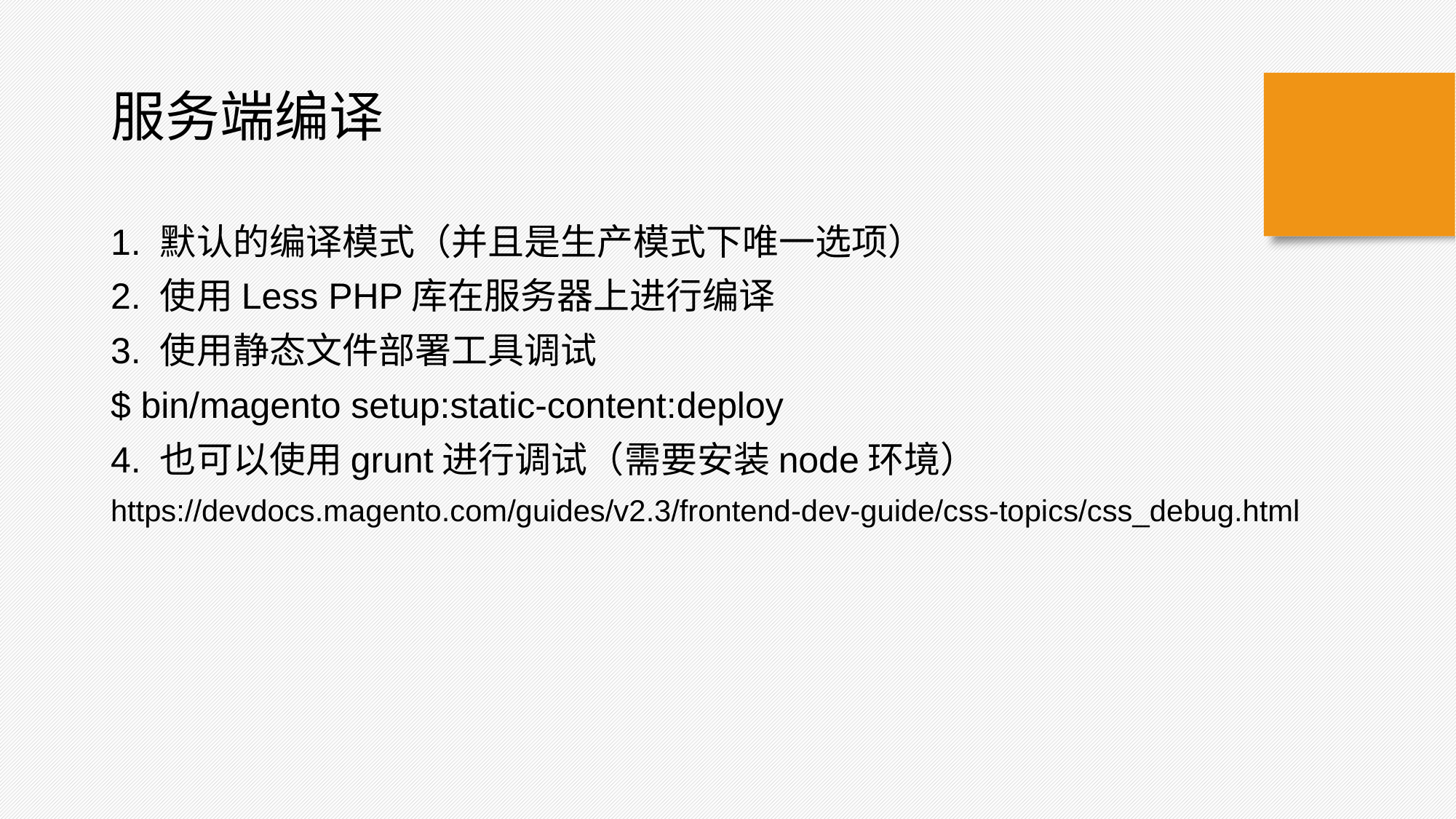

服务端编译
1. 默认的编译模式（并且是生产模式下唯一选项）
2. 使用Less PHP库在服务器上进行编译
3. 使用静态文件部署工具调试
$ bin/magento setup:static-content:deploy
4. 也可以使用grunt进行调试（需要安装node环境）
https://devdocs.magento.com/guides/v2.3/frontend-dev-guide/css-topics/css_debug.html